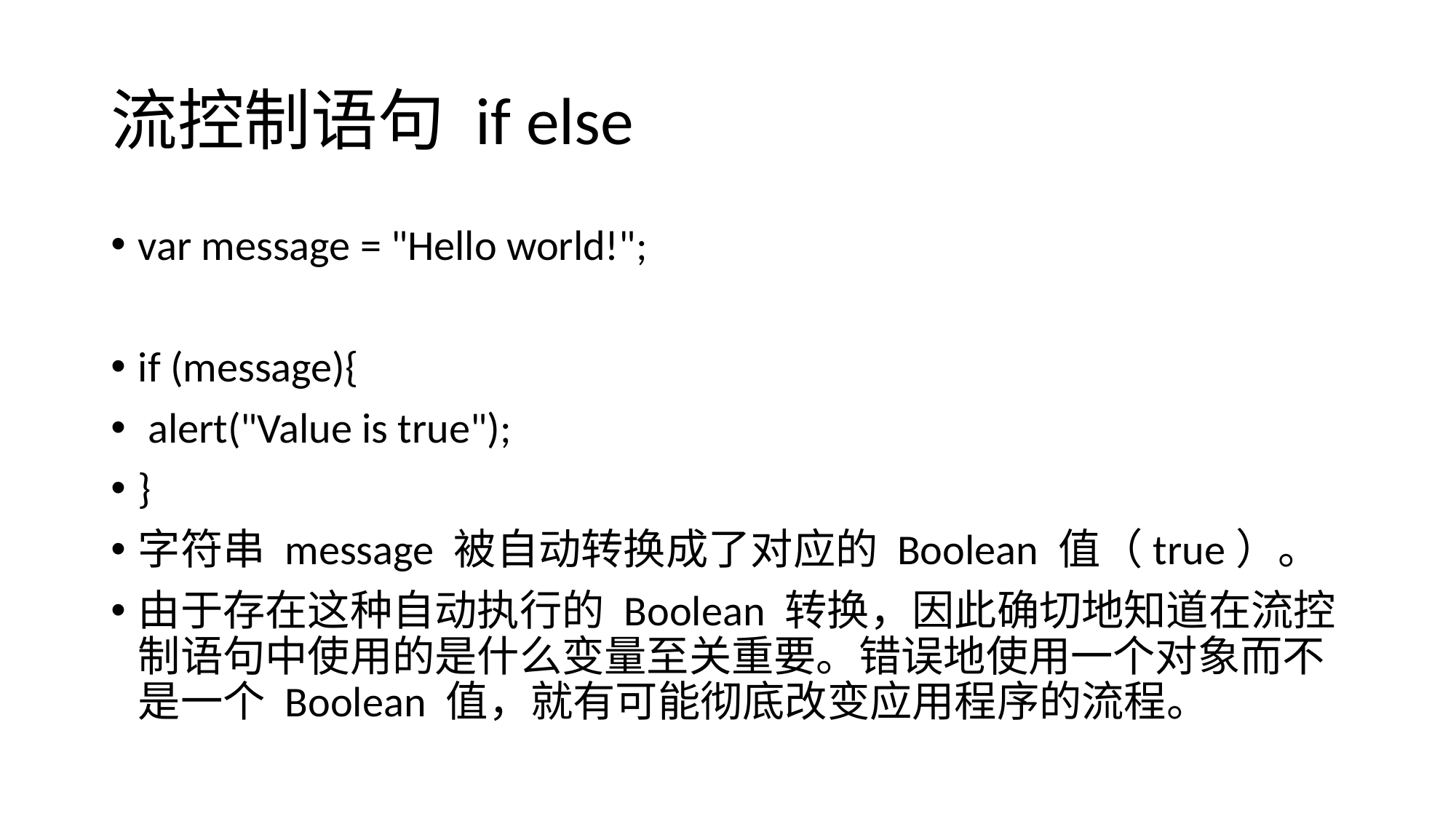

# 流控制语句 if else
var message = "Hello world!";

if (message){
 alert("Value is true");
}
字符串 message 被自动转换成了对应的 Boolean 值（true）。
由于存在这种自动执行的 Boolean 转换，因此确切地知道在流控制语句中使用的是什么变量至关重要。错误地使用一个对象而不是一个 Boolean 值，就有可能彻底改变应用程序的流程。